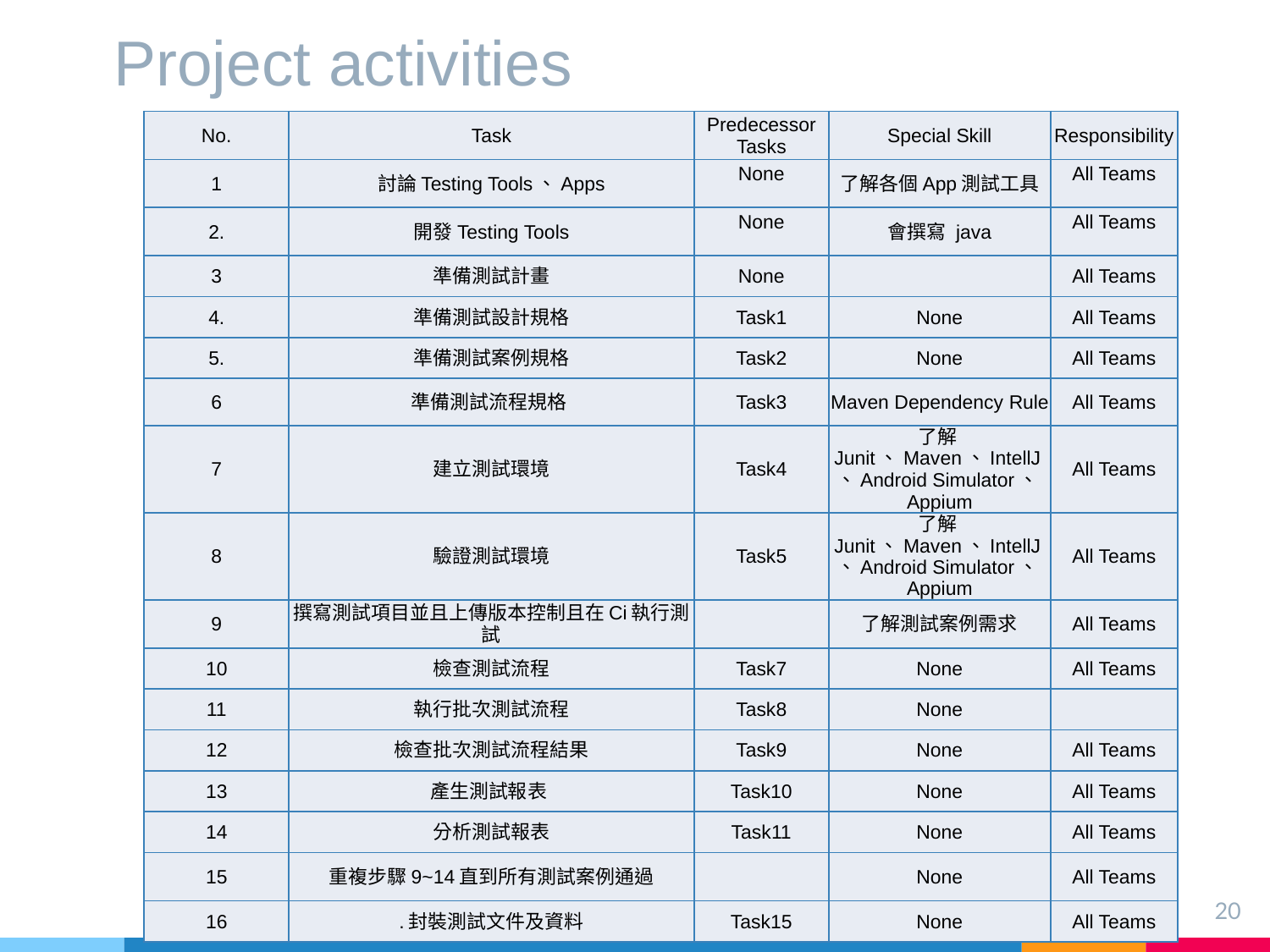

# Project activities
| No. | Task | Predecessor Tasks | Special Skill | Responsibility |
| --- | --- | --- | --- | --- |
| 1 | 討論Testing Tools、Apps | None | 了解各個App測試工具 | All Teams |
| 2. | 開發Testing Tools | None | 會撰寫 java | All Teams |
| 3 | 準備測試計畫 | None |  | All Teams |
| 4. | 準備測試設計規格 | Task1 | None | All Teams |
| 5. | 準備測試案例規格 | Task2 | None | All Teams |
| 6 | 準備測試流程規格 | Task3 | Maven Dependency Rule | All Teams |
| 7 | 建立測試環境 | Task4 | 了解Junit、Maven、IntellJ、Android Simulator、Appium | All Teams |
| 8 | 驗證測試環境 | Task5 | 了解Junit、Maven、IntellJ、Android Simulator、Appium | All Teams |
| 9 | 撰寫測試項目並且上傳版本控制且在Ci執行測試 |  | 了解測試案例需求 | All Teams |
| 10 | 檢查測試流程 | Task7 | None | All Teams |
| 11 | 執行批次測試流程 | Task8 | None |  |
| 12 | 檢查批次測試流程結果 | Task9 | None | All Teams |
| 13 | 產生測試報表 | Task10 | None | All Teams |
| 14 | 分析測試報表 | Task11 | None | All Teams |
| 15 | 重複步驟9~14直到所有測試案例通過 |  | None | All Teams |
| 16 | .封裝測試文件及資料 | Task15 | None | All Teams |
20